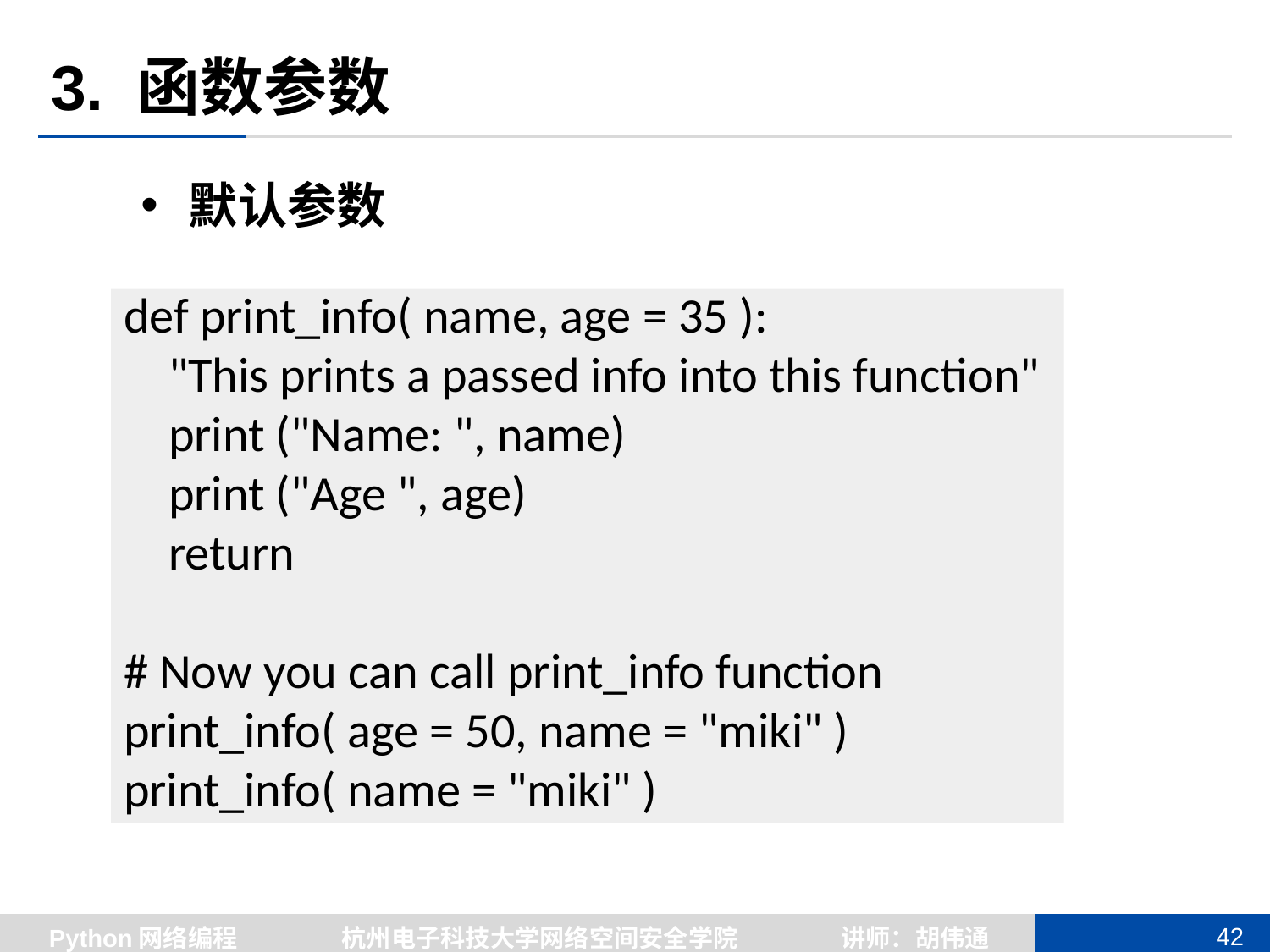

# 3. 函数参数
默认参数
def print_info( name, age = 35 ):
    "This prints a passed info into this function"
    print ("Name: ", name)
    print ("Age ", age)
    return

# Now you can call print_info function
print_info( age = 50, name = "miki" )
print_info( name = "miki" )